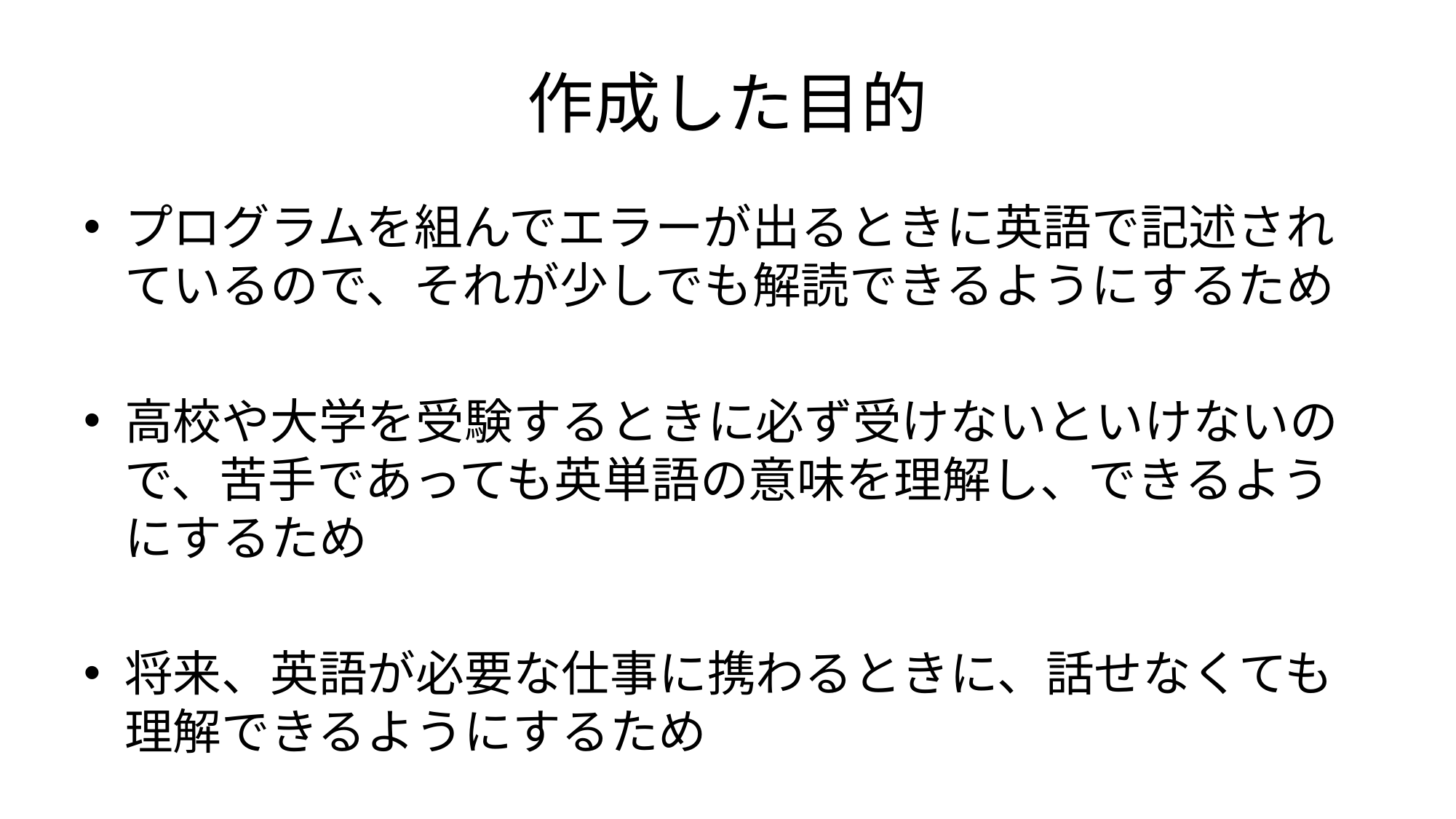

# 作成した目的
プログラムを組んでエラーが出るときに英語で記述されているので、それが少しでも解読できるようにするため

高校や大学を受験するときに必ず受けないといけないので、苦手であっても英単語の意味を理解し、できるようにするため

将来、英語が必要な仕事に携わるときに、話せなくても理解できるようにするため